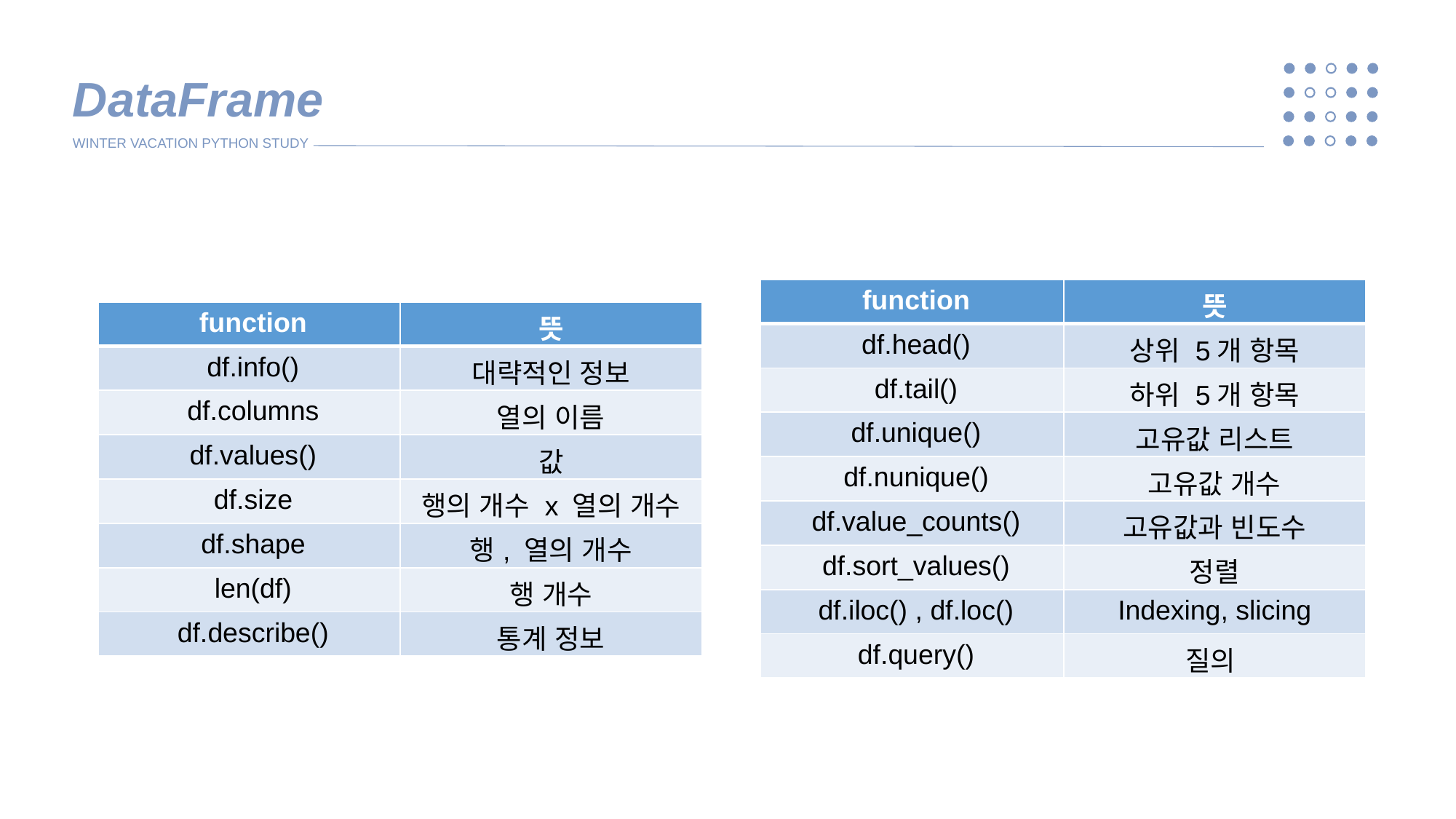

DataFrame
WINTER VACATION PYTHON STUDY

| function | 뜻 |
| --- | --- |
| df.head() | 상위 5개 항목 |
| df.tail() | 하위 5개 항목 |
| df.unique() | 고유값 리스트 |
| df.nunique() | 고유값 개수 |
| df.value\_counts() | 고유값과 빈도수 |
| df.sort\_values() | 정렬 |
| df.iloc() , df.loc() | Indexing, slicing |
| df.query() | 질의 |
| function | 뜻 |
| --- | --- |
| df.info() | 대략적인 정보 |
| df.columns | 열의 이름 |
| df.values() | 값 |
| df.size | 행의 개수 x 열의 개수 |
| df.shape | 행, 열의 개수 |
| len(df) | 행 개수 |
| df.describe() | 통계 정보 |